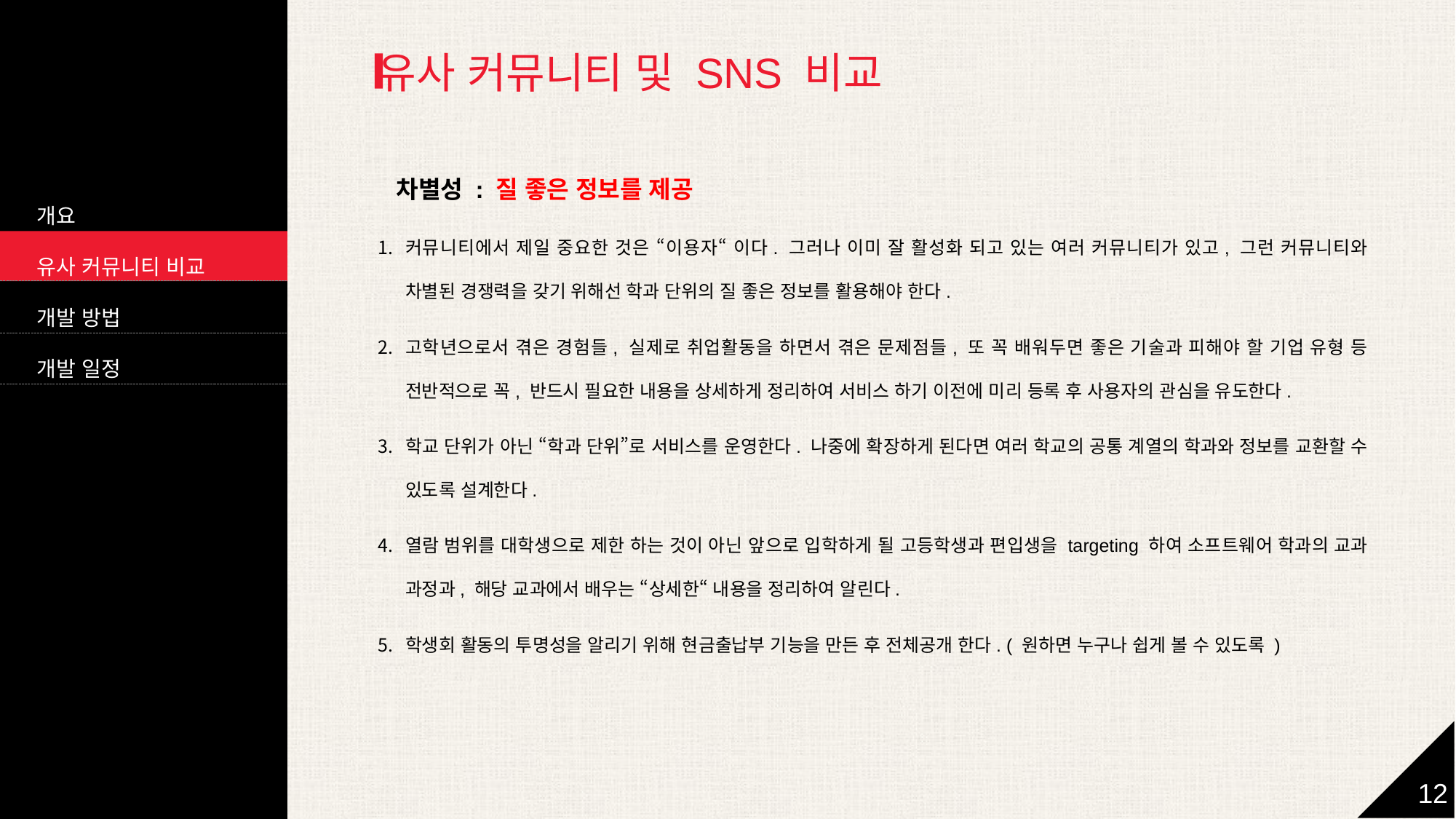

유사 커뮤니티 및 SNS 비교

차별성 : 질 좋은 정보를 제공
개요
유사 커뮤니티 비교
개발 방법
개발 일정
커뮤니티에서 제일 중요한 것은 “이용자“ 이다. 그러나 이미 잘 활성화 되고 있는 여러 커뮤니티가 있고, 그런 커뮤니티와 차별된 경쟁력을 갖기 위해선 학과 단위의 질 좋은 정보를 활용해야 한다.
고학년으로서 겪은 경험들, 실제로 취업활동을 하면서 겪은 문제점들, 또 꼭 배워두면 좋은 기술과 피해야 할 기업 유형 등 전반적으로 꼭, 반드시 필요한 내용을 상세하게 정리하여 서비스 하기 이전에 미리 등록 후 사용자의 관심을 유도한다.
학교 단위가 아닌 “학과 단위”로 서비스를 운영한다. 나중에 확장하게 된다면 여러 학교의 공통 계열의 학과와 정보를 교환할 수 있도록 설계한다.
열람 범위를 대학생으로 제한 하는 것이 아닌 앞으로 입학하게 될 고등학생과 편입생을 targeting 하여 소프트웨어 학과의 교과 과정과, 해당 교과에서 배우는 “상세한“ 내용을 정리하여 알린다.
학생회 활동의 투명성을 알리기 위해 현금출납부 기능을 만든 후 전체공개 한다. ( 원하면 누구나 쉽게 볼 수 있도록 )

12